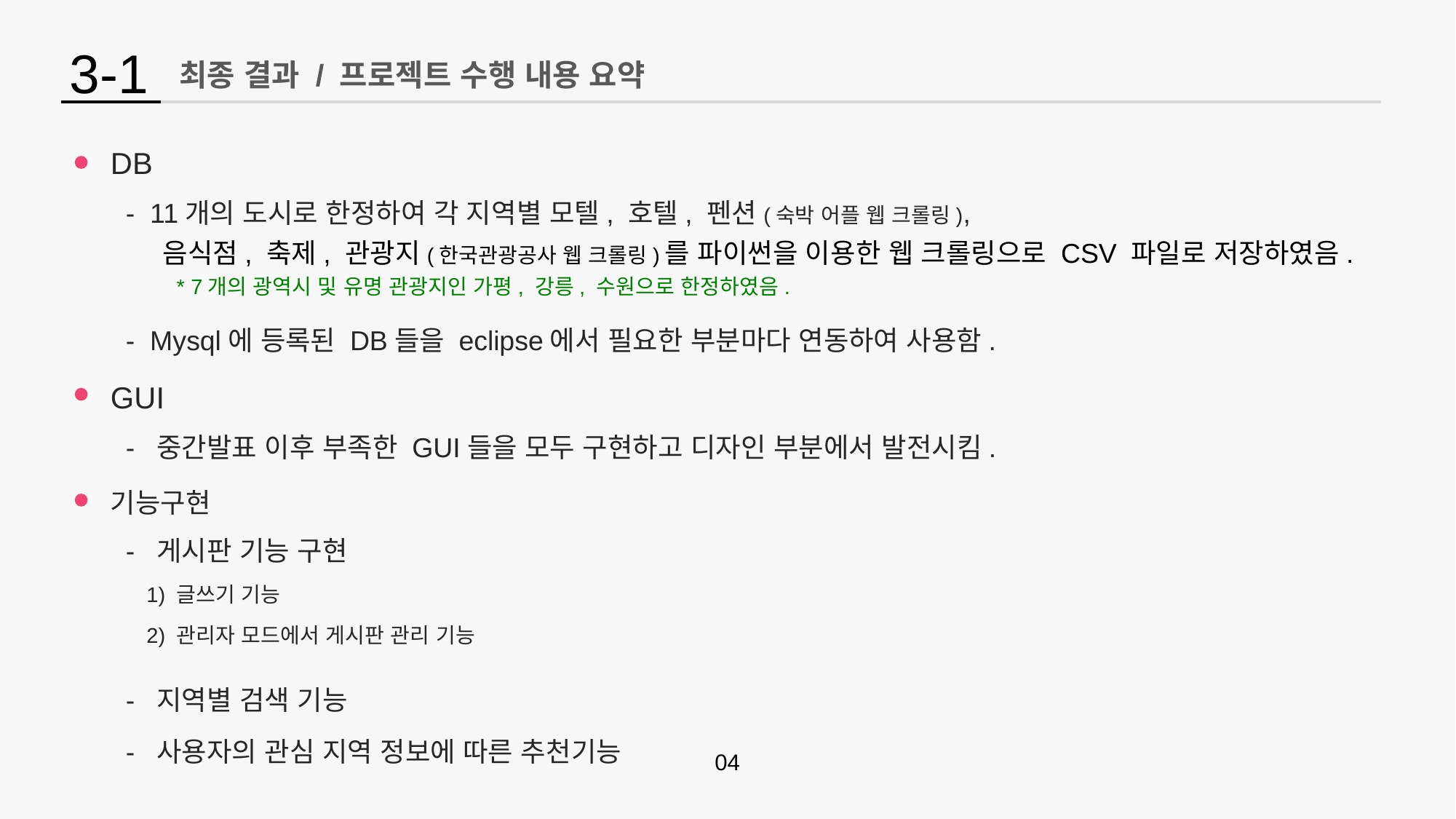

3-1
최종 결과 / 프로젝트 수행 내용 요약
DB
  -  11개의 도시로 한정하여 각 지역별 모텔, 호텔, 펜션(숙박 어플 웹 크롤링),
      음식점, 축제, 관광지(한국관광공사 웹 크롤링)를 파이썬을 이용한 웹 크롤링으로 CSV 파일로 저장하였음.
           * 7개의 광역시 및 유명 관광지인 가평, 강릉, 수원으로 한정하였음.
  -  Mysql에 등록된 DB들을 eclipse에서 필요한 부분마다 연동하여 사용함.
GUI
  -  중간발표 이후 부족한 GUI들을 모두 구현하고 디자인 부분에서 발전시킴.
기능구현
  -  게시판 기능 구현
      1) 글쓰기 기능
      2) 관리자 모드에서 게시판 관리 기능
  -  지역별 검색 기능
  -  사용자의 관심 지역 정보에 따른 추천기능

04